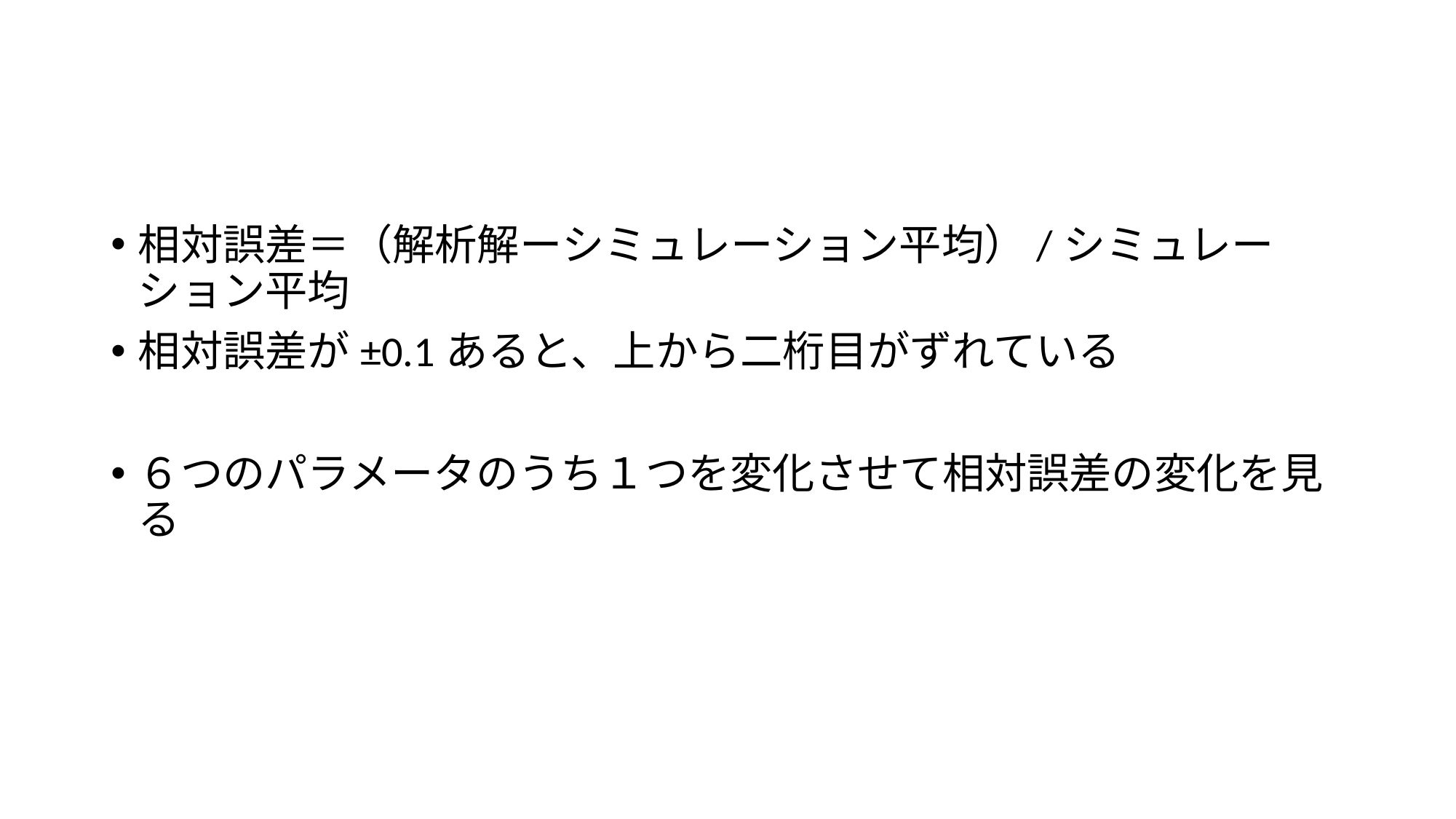

#
相対誤差＝（解析解ーシミュレーション平均）/シミュレーション平均
相対誤差が±0.1あると、上から二桁目がずれている

６つのパラメータのうち１つを変化させて相対誤差の変化を見る